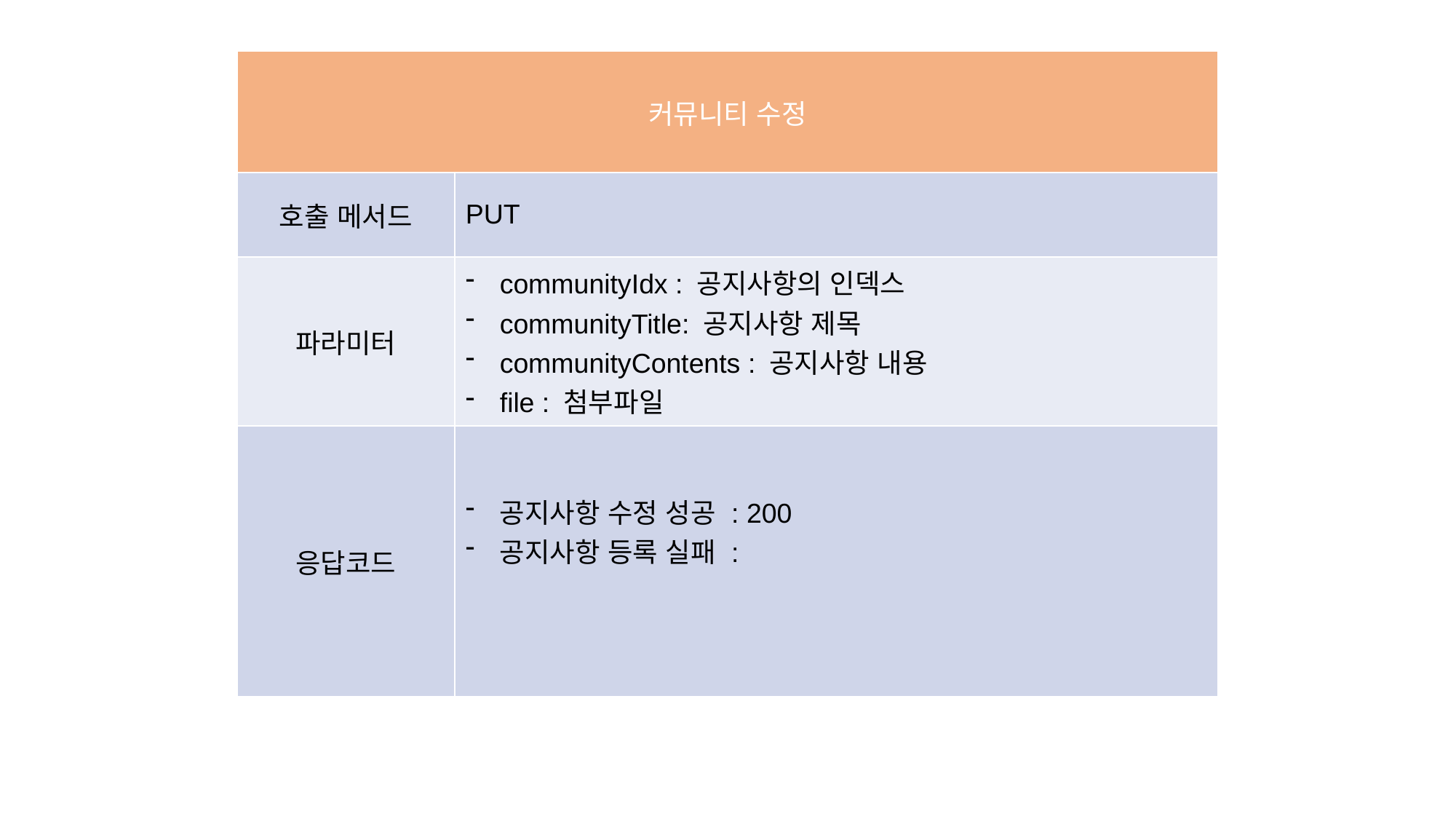

| 커뮤니티 수정 |  |
| --- | --- |
| 호출 메서드 | PUT |
| 파라미터 | communityIdx : 공지사항의 인덱스 communityTitle: 공지사항 제목 communityContents : 공지사항 내용 file : 첨부파일 |
| 응답코드 | 공지사항 수정 성공 : 200 공지사항 등록 실패 : |